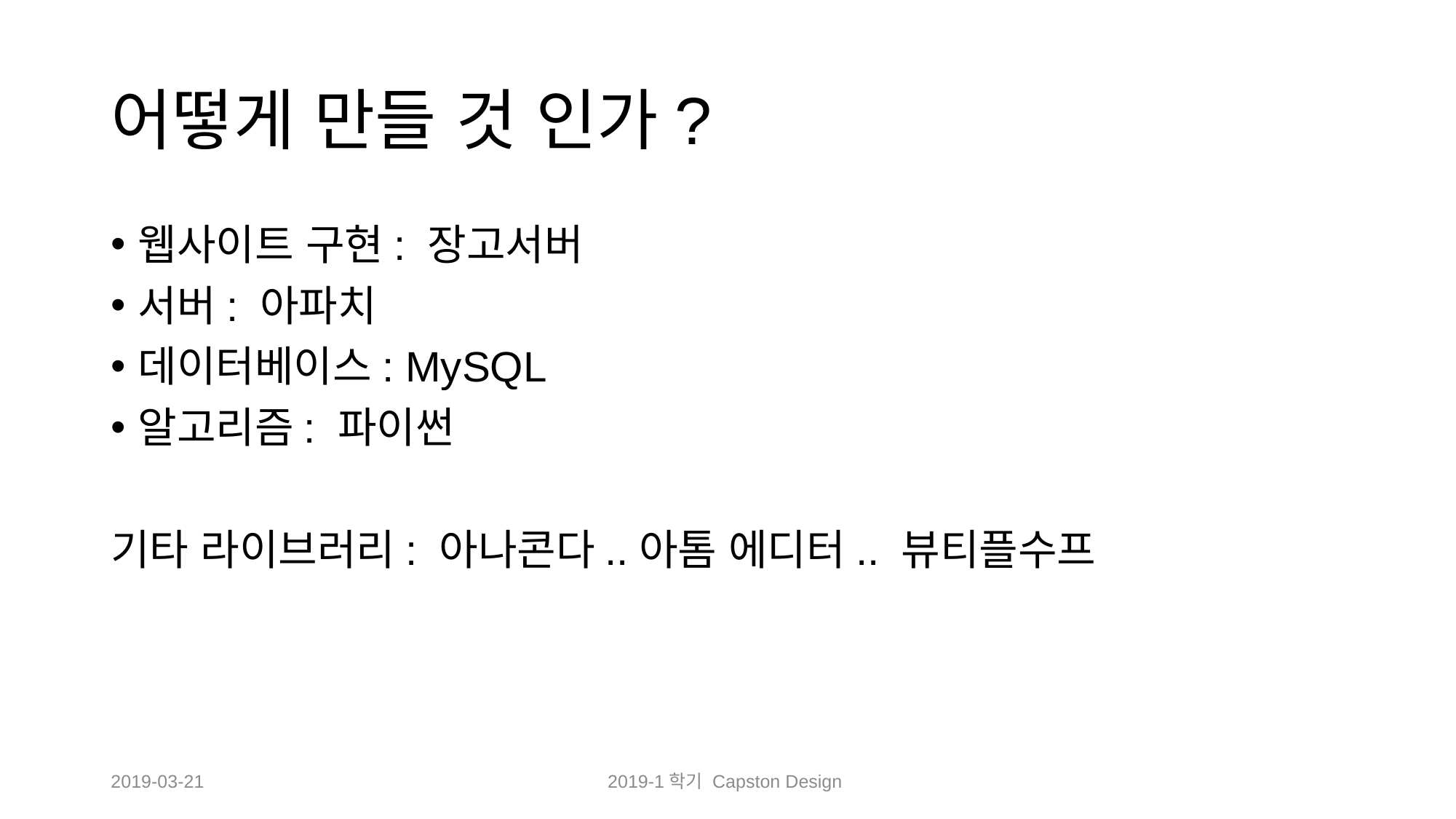

# 어떻게 만들 것 인가?
웹사이트 구현: 장고서버
서버: 아파치
데이터베이스: MySQL
알고리즘: 파이썬

기타 라이브러리: 아나콘다..아톰 에디터.. 뷰티플수프
2019-03-21
2019-1학기 Capston Design